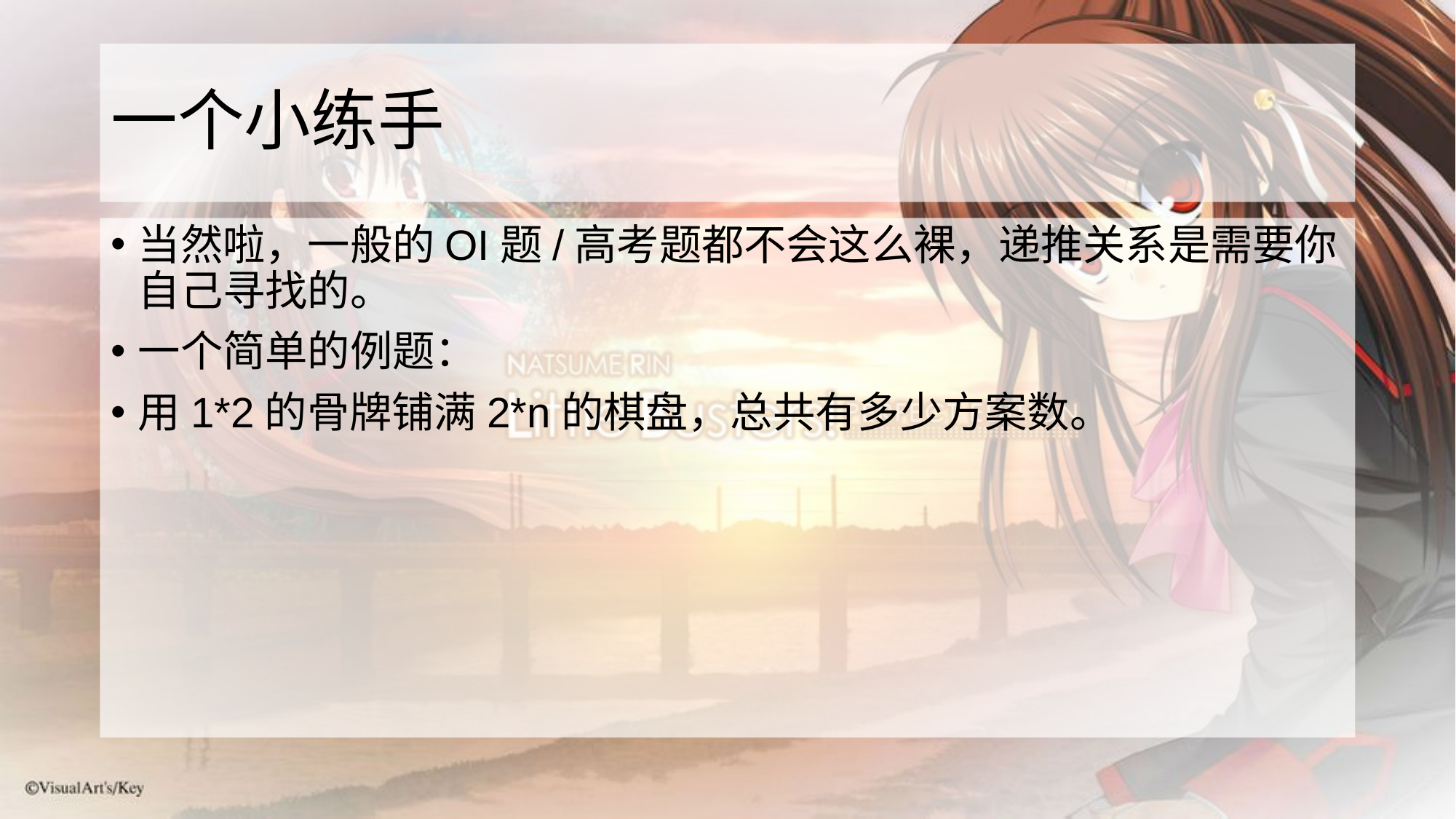

# 一个小练手
当然啦，一般的OI题/高考题都不会这么裸，递推关系是需要你自己寻找的。
一个简单的例题：
用1*2的骨牌铺满2*n的棋盘，总共有多少方案数。